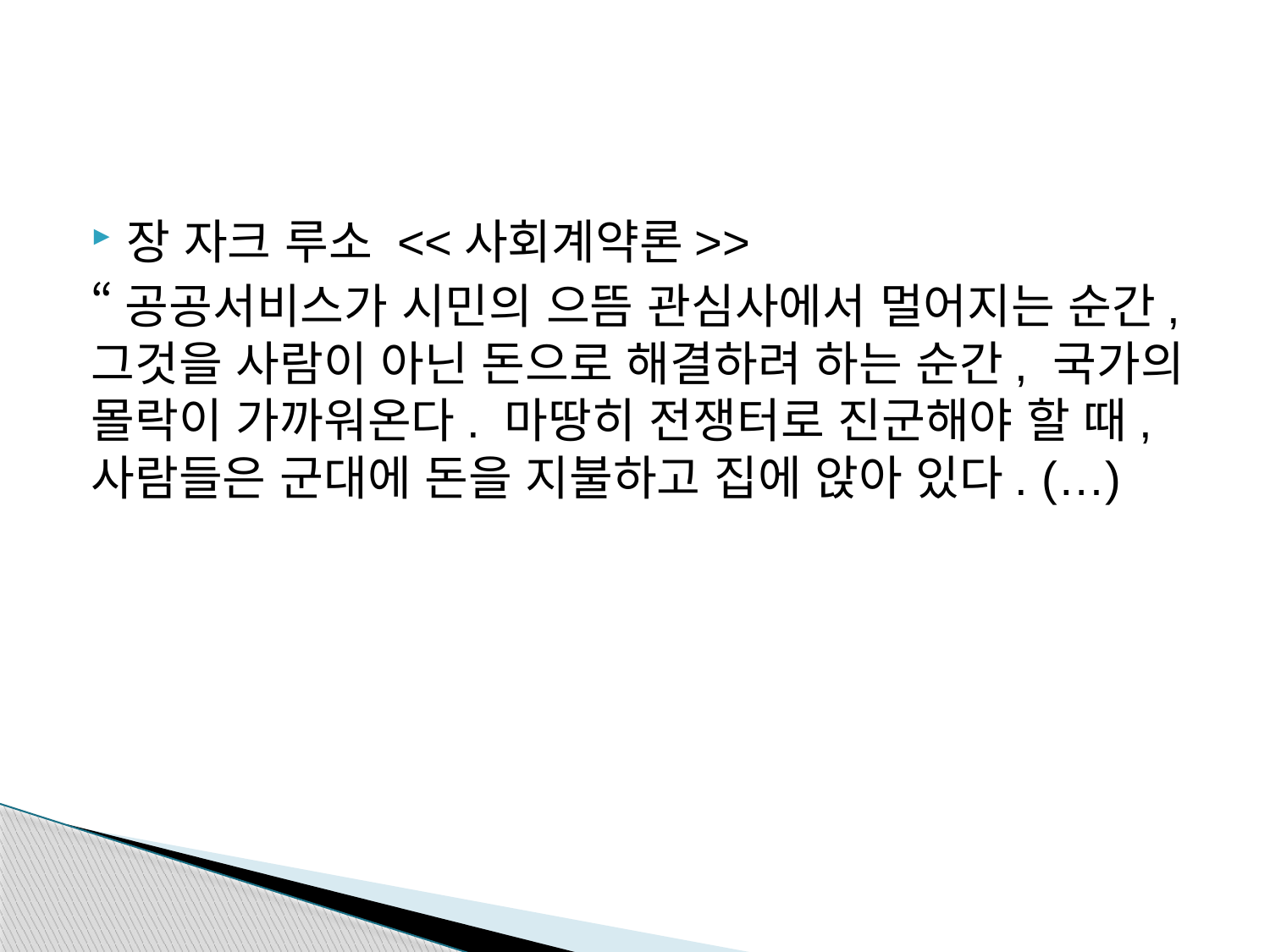

#
장 자크 루소 <<사회계약론>>
“공공서비스가 시민의 으뜸 관심사에서 멀어지는 순간, 그것을 사람이 아닌 돈으로 해결하려 하는 순간, 국가의 몰락이 가까워온다. 마땅히 전쟁터로 진군해야 할 때, 사람들은 군대에 돈을 지불하고 집에 앉아 있다. (…)